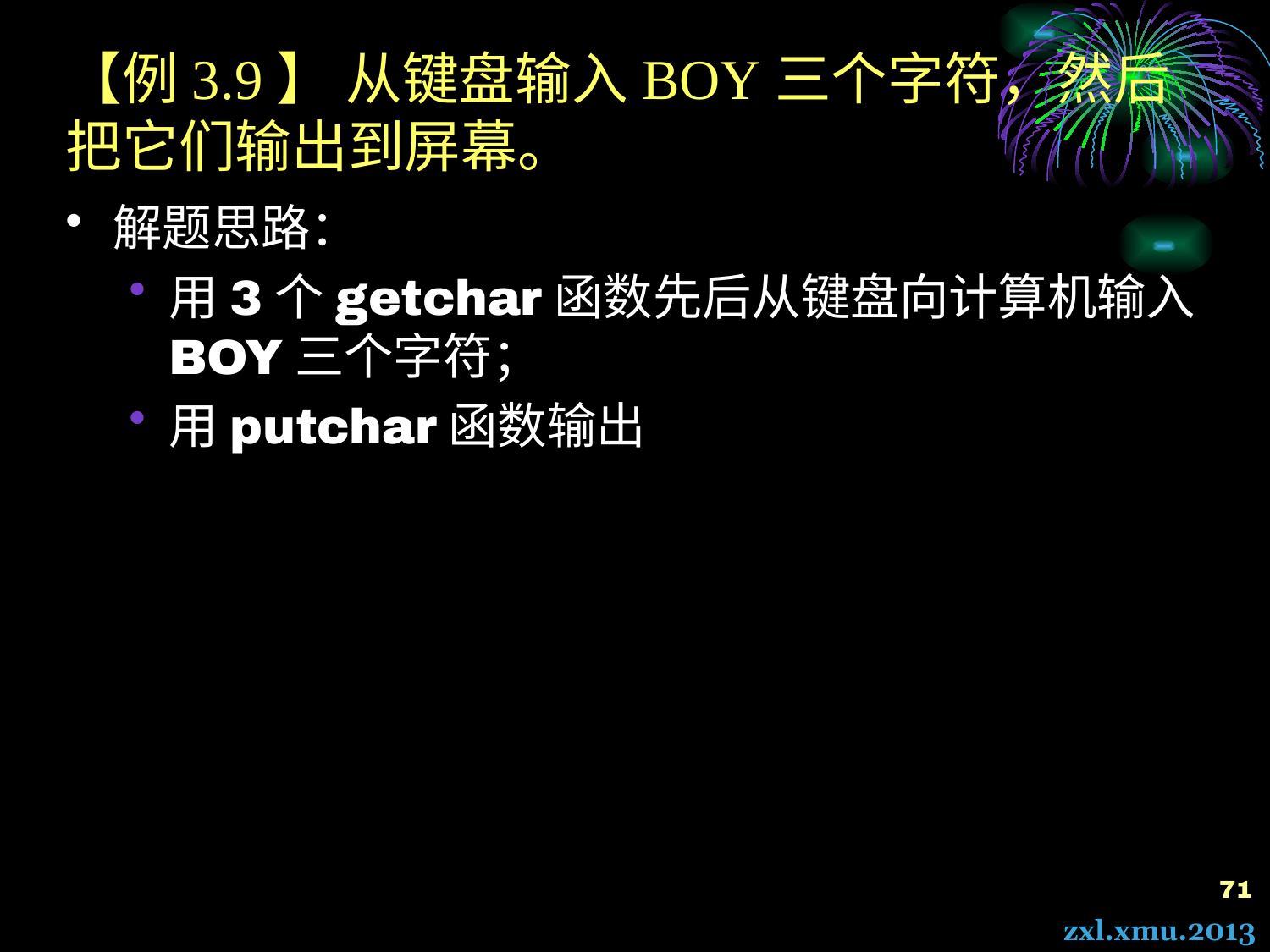

# 【例3.9】 从键盘输入BOY三个字符，然后把它们输出到屏幕。
解题思路：
用3个getchar函数先后从键盘向计算机输入BOY三个字符；
用putchar函数输出

71